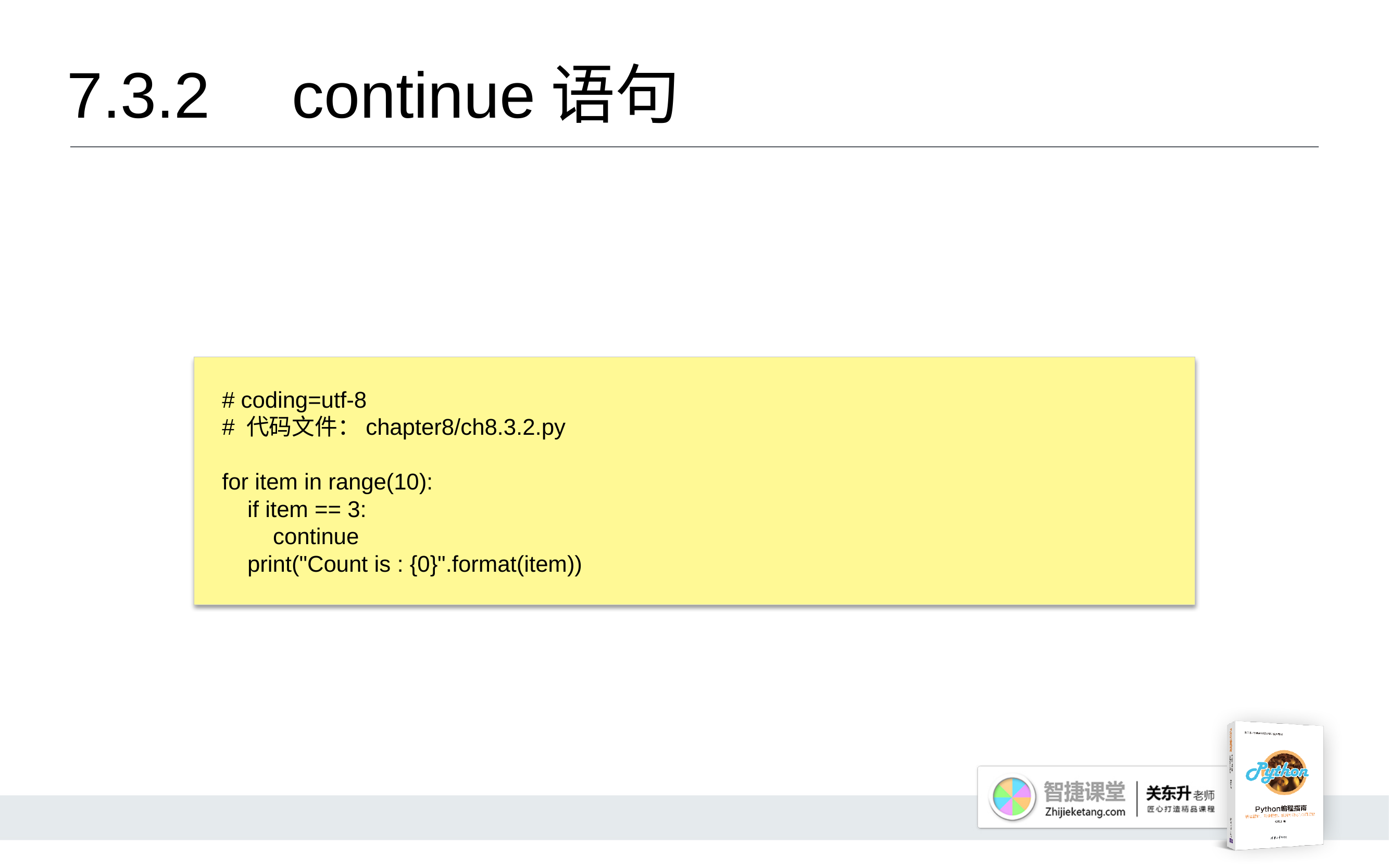

# 7.3.2 	continue语句
# coding=utf-8
# 代码文件：chapter8/ch8.3.2.py

for item in range(10):
    if item == 3:
        continue
    print("Count is : {0}".format(item))